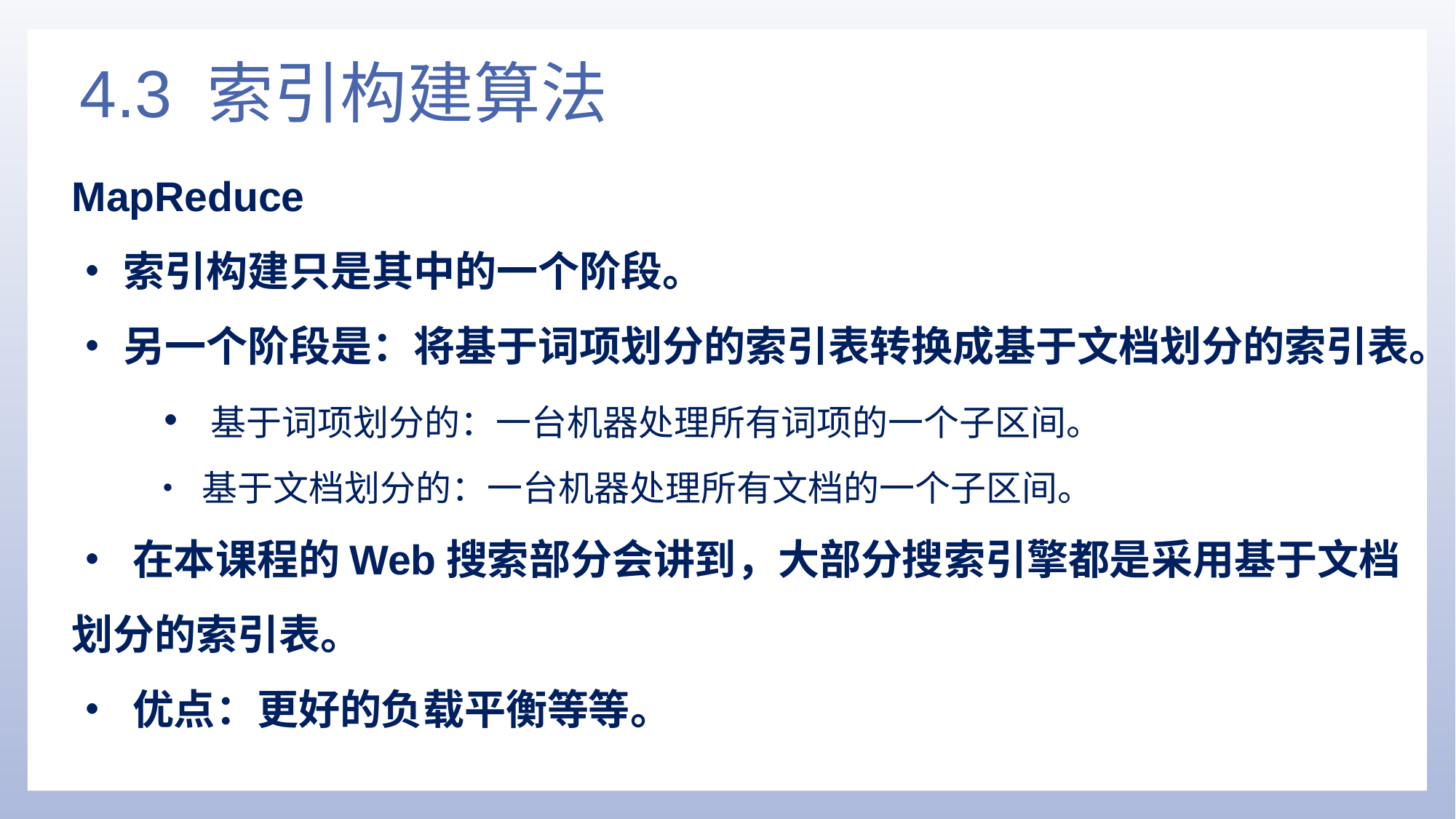

# 4.3 索引构建算法
MapReduce
•索引构建只是其中的一个阶段。
•另一个阶段是：将基于词项划分的索引表转换成基于文档划分的索引表。
• 基于词项划分的：一台机器处理所有词项的一个子区间。
• 基于文档划分的：一台机器处理所有文档的一个子区间。
• 在本课程的Web搜索部分会讲到，大部分搜索引擎都是采用基于文档划分的索引表。
• 优点：更好的负载平衡等等。